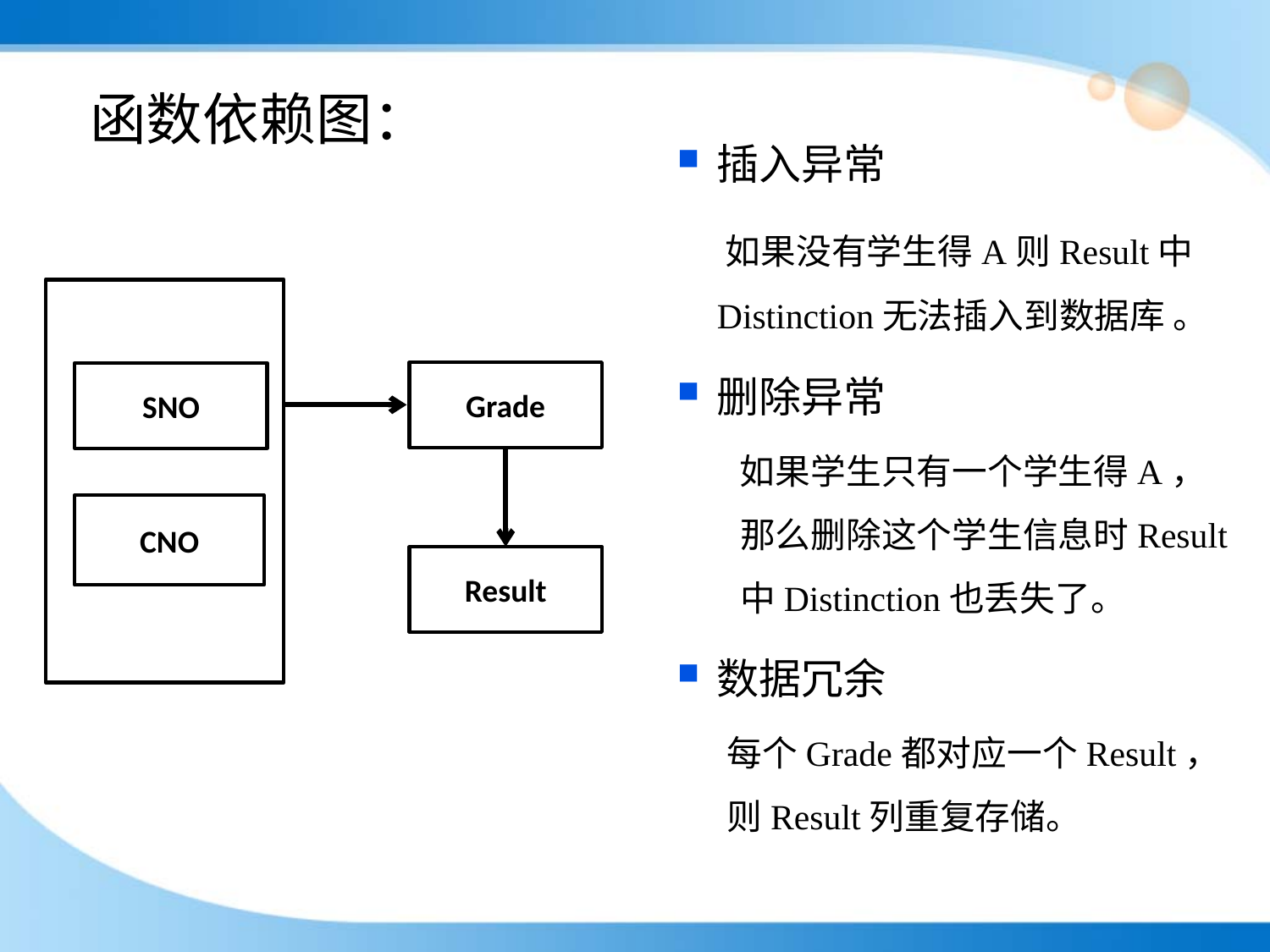

函数依赖图：

插入异常
    如果没有学生得A则Result中Distinction无法插入到数据库 。
删除异常
如果学生只有一个学生得A，那么删除这个学生信息时Result中Distinction也丢失了。
数据冗余
每个Grade都对应一个Result，则Result列重复存储。

Grade
SNO
CNO
Result